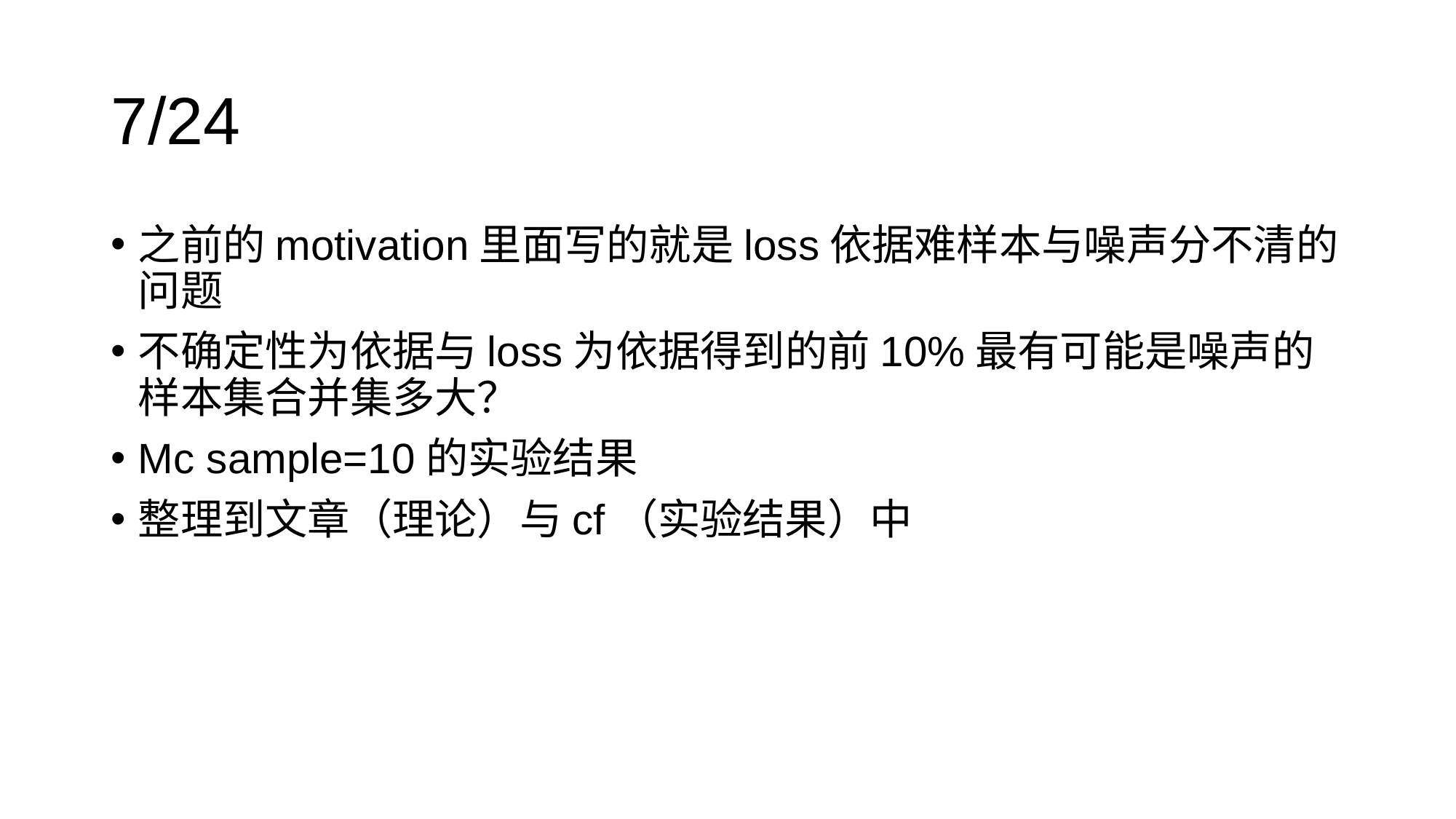

# 7/24
之前的motivation里面写的就是loss依据难样本与噪声分不清的问题
不确定性为依据与loss为依据得到的前10%最有可能是噪声的样本集合并集多大？
Mc sample=10的实验结果
整理到文章（理论）与cf（实验结果）中